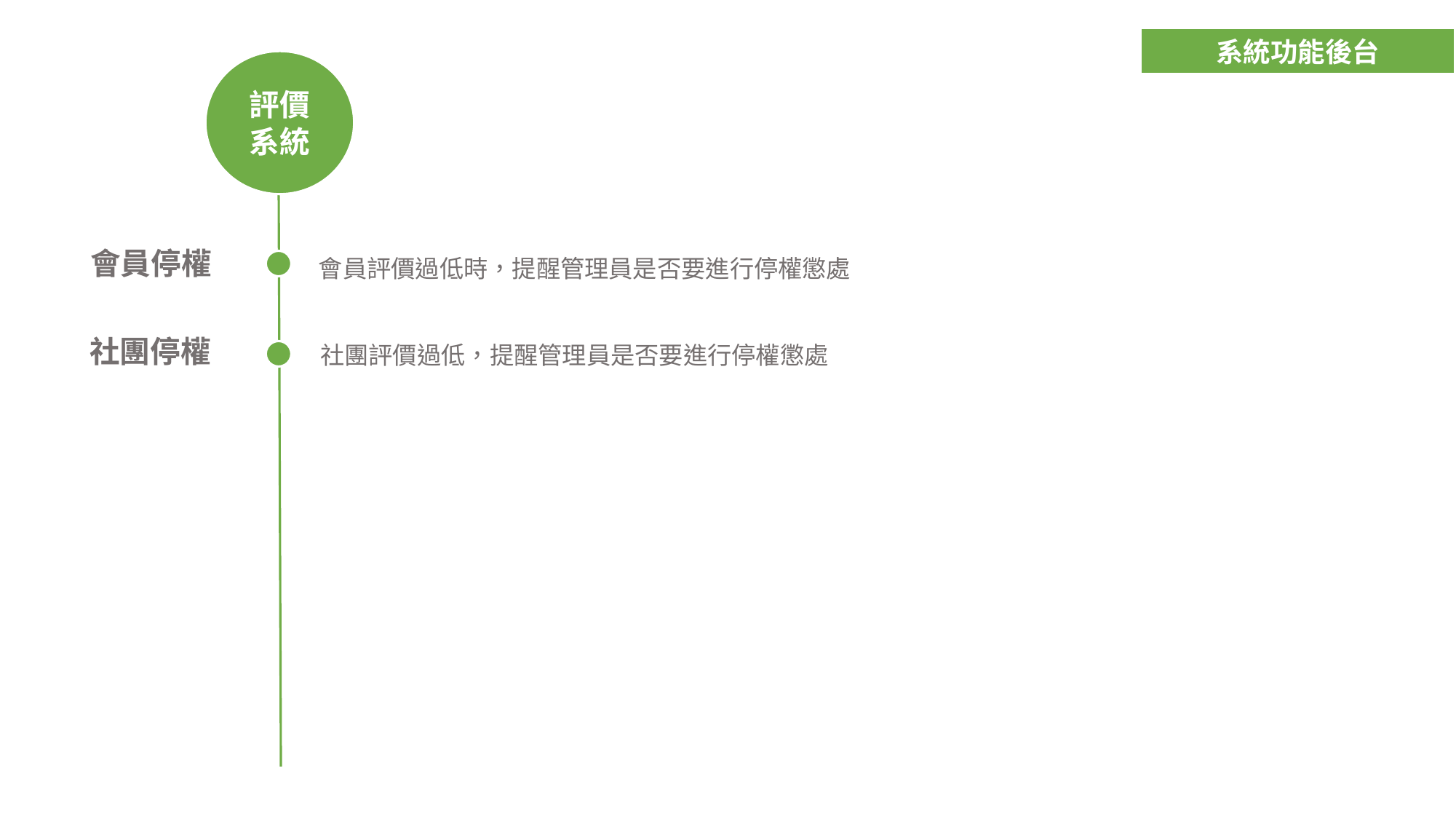

系統功能後台
評價系統
會員停權
會員評價過低時，提醒管理員是否要進行停權懲處

社團停權
社團評價過低，提醒管理員是否要進行停權懲處